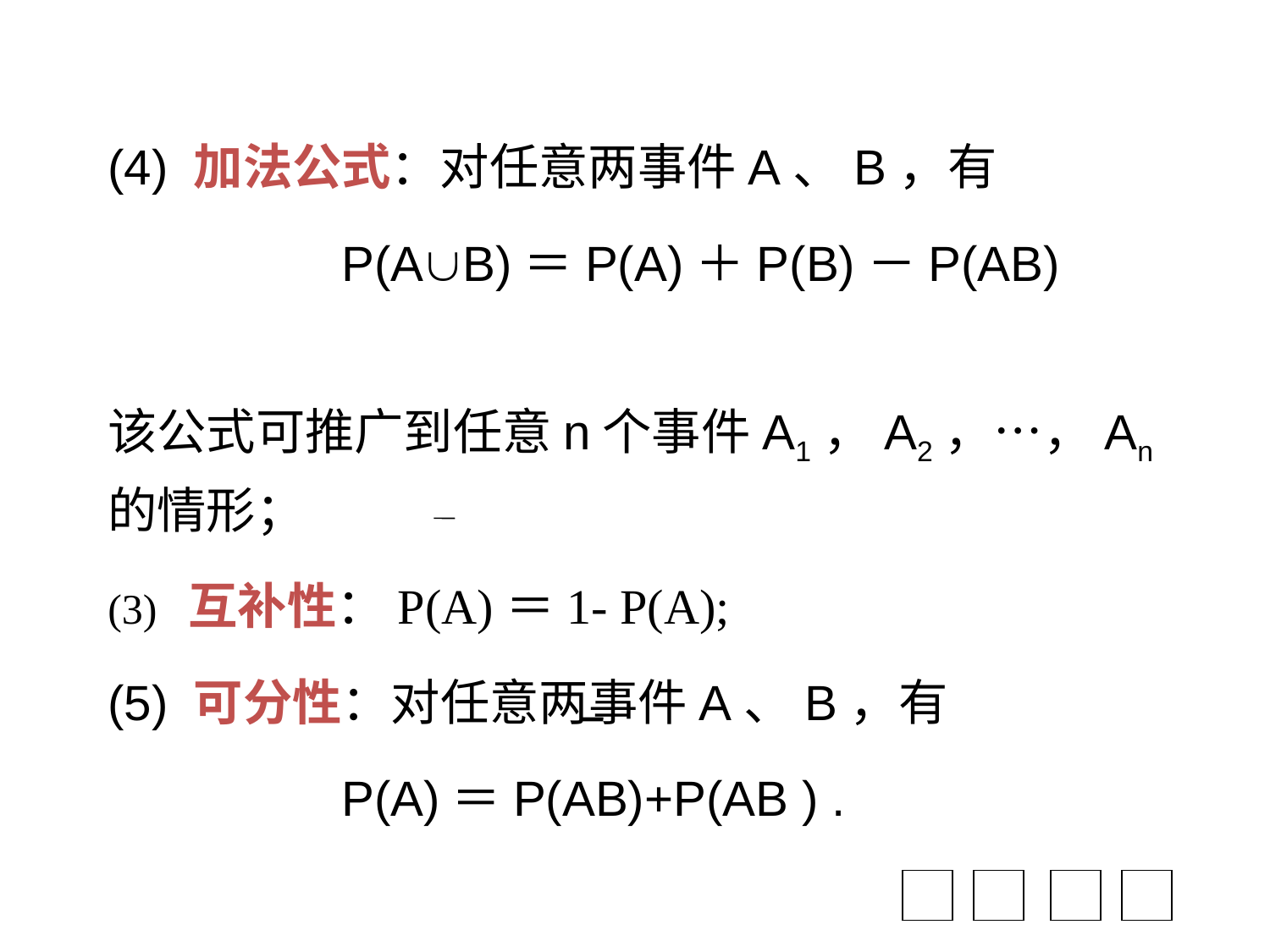

(4) 加法公式：对任意两事件A、B，有
                 P(A∪B)＝P(A)＋P(B)－P(AB)
该公式可推广到任意n个事件A1，A2，…，An的情形；
(3)  互补性：P(A)＝1- P(A);
(5) 可分性：对任意两事件A、B，有
                 P(A)＝P(AB)+P(AB ) .